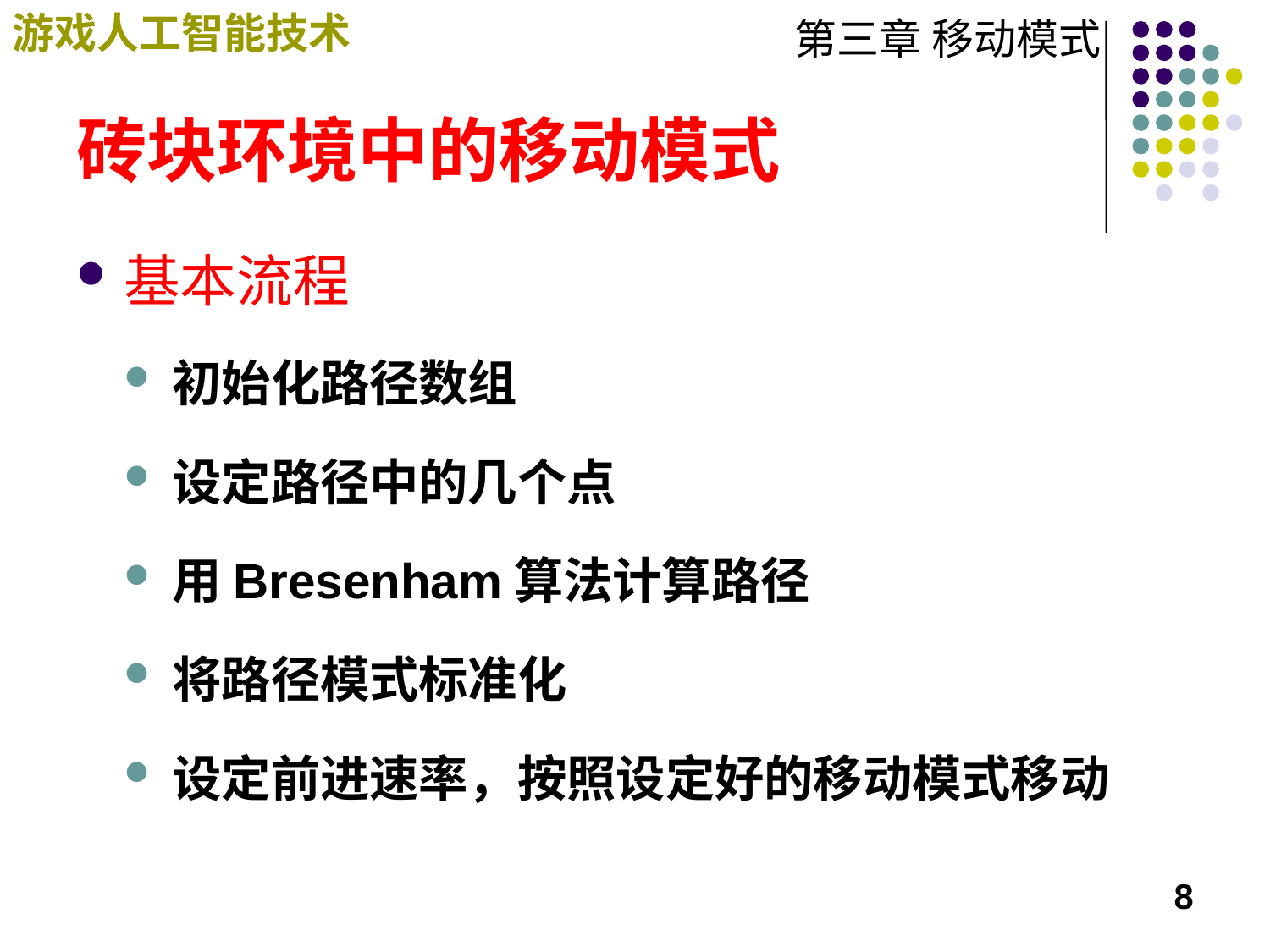

# 砖块环境中的移动模式
基本流程
初始化路径数组
设定路径中的几个点
用Bresenham算法计算路径
将路径模式标准化
设定前进速率，按照设定好的移动模式移动
8